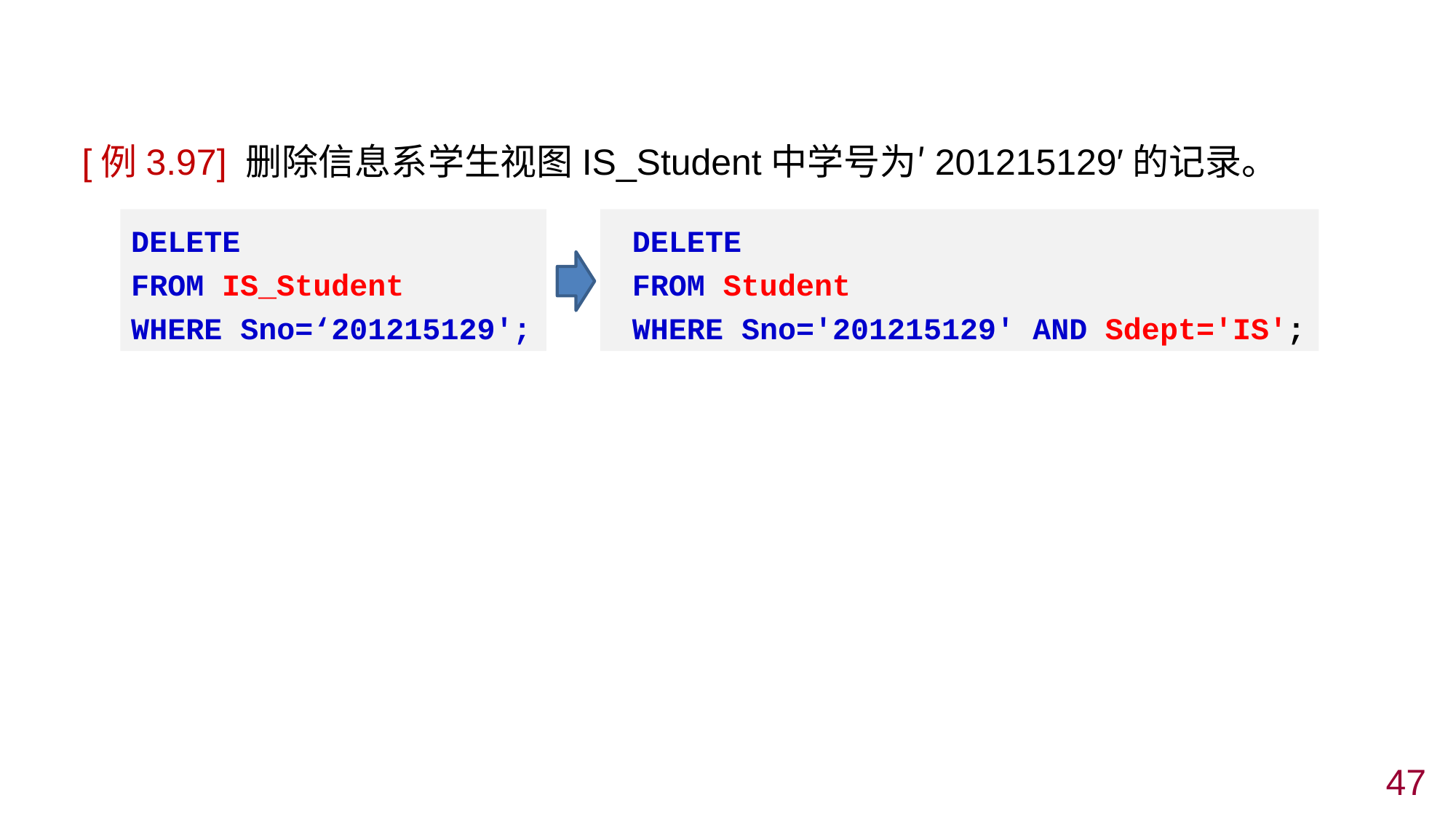

#
[例3.97] 删除信息系学生视图IS_Student中学号为′201215129′的记录。

DELETE
FROM IS_Student
WHERE Sno=‘201215129';
DELETE
FROM Student
WHERE Sno='201215129' AND Sdept='IS';

47